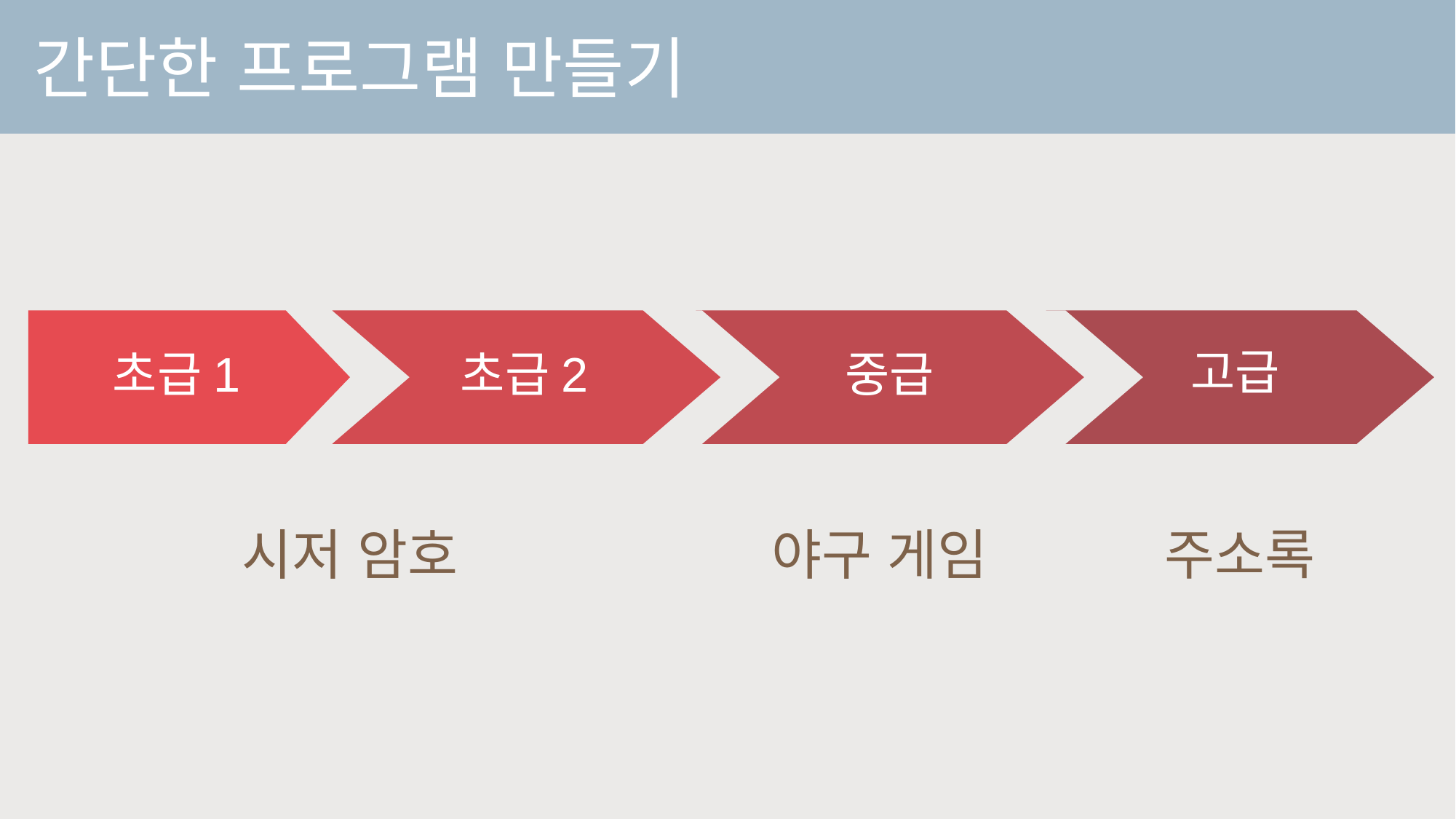

간단한 프로그램 만들기

초급1

고급

초급2
중급
시저 암호
야구 게임
주소록